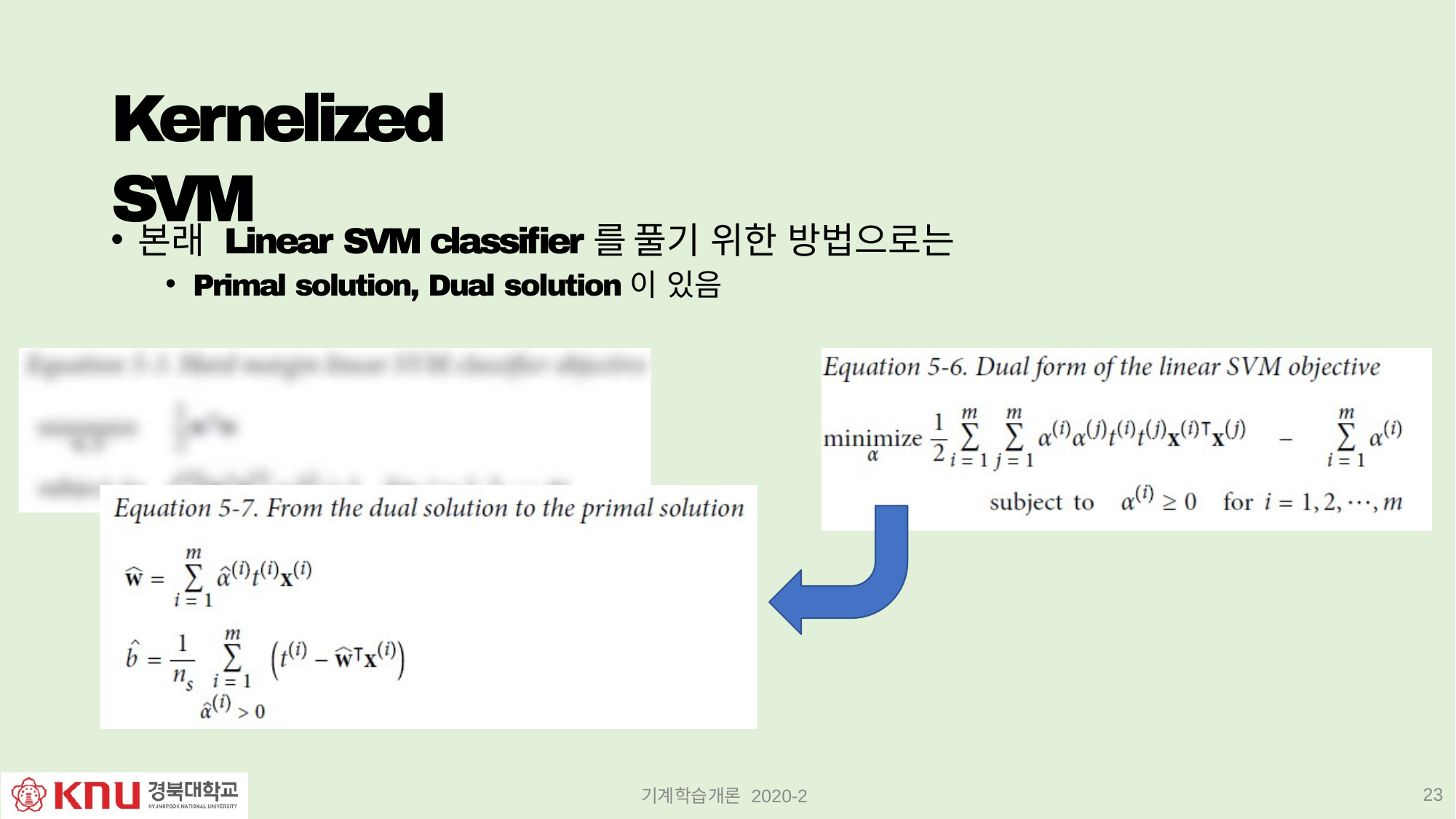

# Kernelized SVM
본래 Linear SVM classifier를 풀기 위한 방법으로는
Primal solution, Dual solution이 있음

23
기계학습개론 2020-2